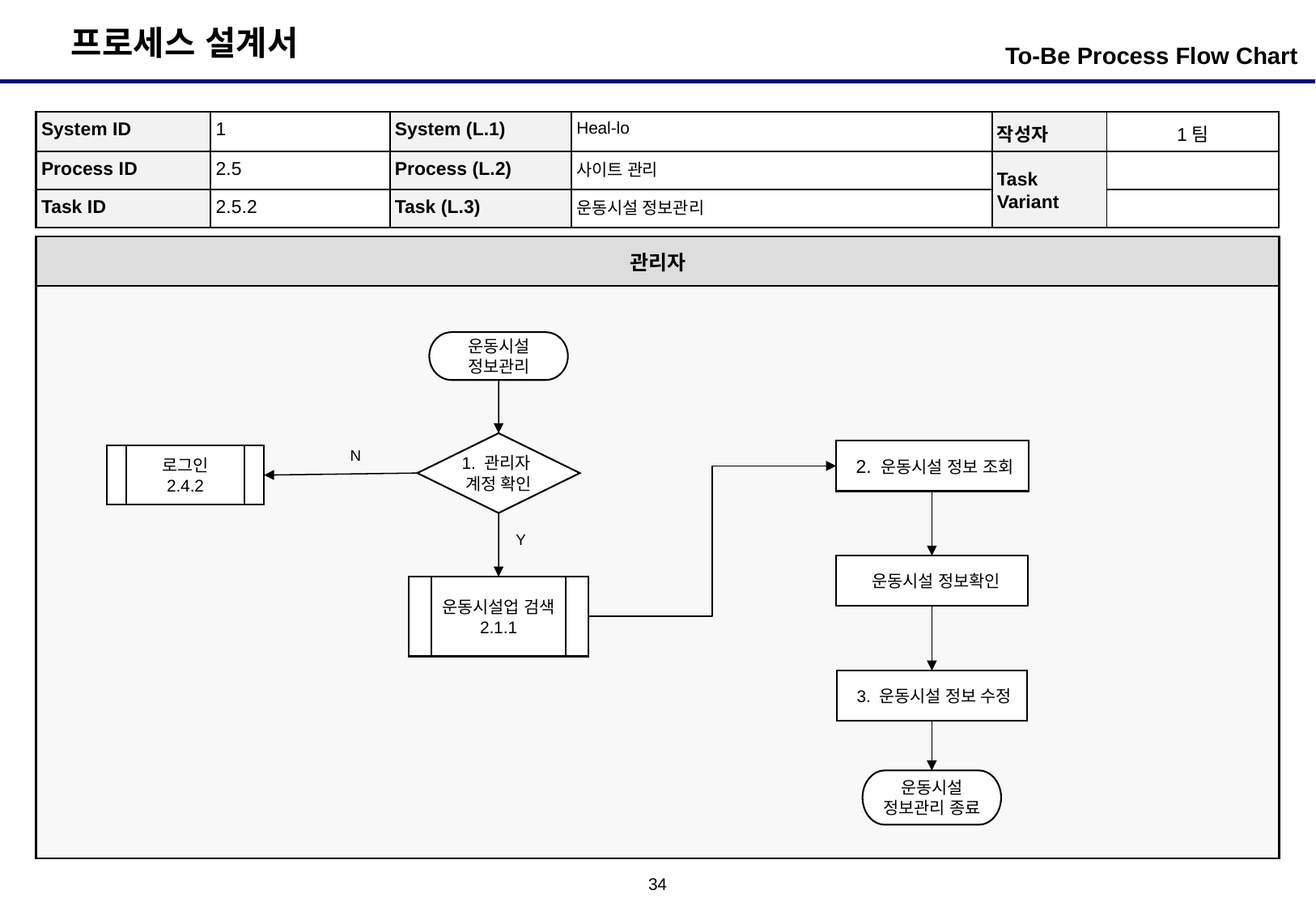

To-Be Process Flow Chart
| System ID | 1 | System (L.1) | Heal-lo | 작성자 | 1팀 |
| --- | --- | --- | --- | --- | --- |
| Process ID | 2.5 | Process (L.2) | 사이트 관리 | Task Variant |  |
| Task ID | 2.5.2 | Task (L.3) | 운동시설 정보관리 |  |  |
| 관리자 |
| --- |
|  |
운동시설
정보관리
1. 관리자
계정 확인
N
 2. 운동시설 정보 조회

로그인
2.4.2

Y
 운동시설 정보확인
운동시설업 검색
2.1.1
 3. 운동시설 정보 수정
운동시설
정보관리 종료